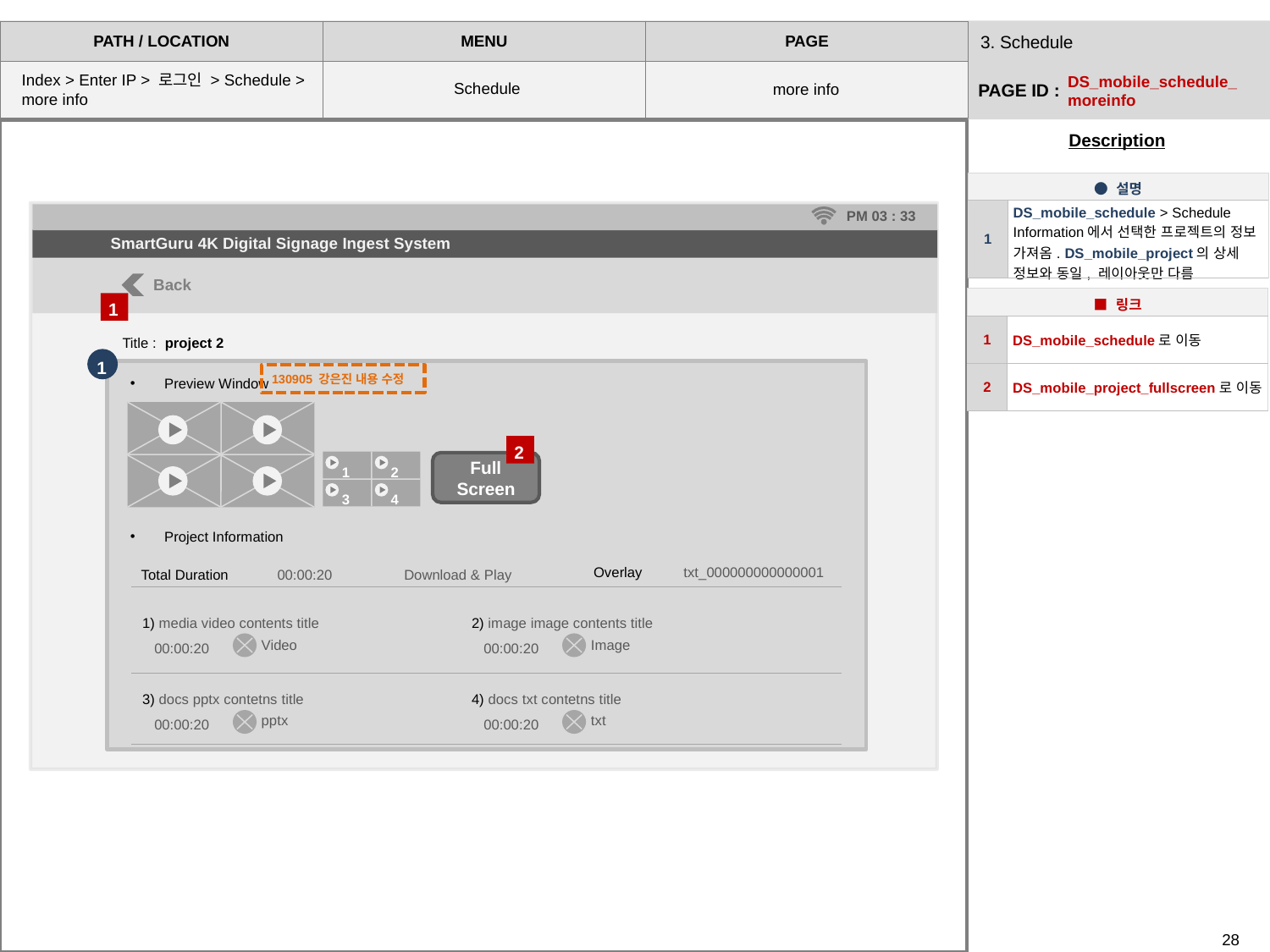

3. Schedule

Index > Enter IP > 로그인 > Schedule >
more info
DS_mobile_schedule_moreinfo
Schedule
more info
| ● 설명 |  |
| --- | --- |
| 1 | DS\_mobile\_schedule > Schedule Information에서 선택한 프로젝트의 정보 가져옴. DS\_mobile\_project의 상세 정보와 동일, 레이아웃만 다름 |
PM 03 : 33

SmartGuru 4K Digital Signage Ingest System

Back

1

| ■ 링크 |  |
| --- | --- |
| 1 | DS\_mobile\_schedule로 이동 |
| 2 | DS\_mobile\_project\_fullscreen로 이동 |
Title :  project 2
1

130905 강은진 내용 수정
 Preview Window

2

2
1

4
3
Full Screen

 Project Information
Overlay
txt_000000000000001
Total Duration
00:00:20
Download & Play
1) media video contents title
   00:00:20

3) docs pptx contetns title
   00:00:20
2) image image contents title
   00:00:20

4) docs txt contetns title
   00:00:20
Video
Image

pptx
txt

28